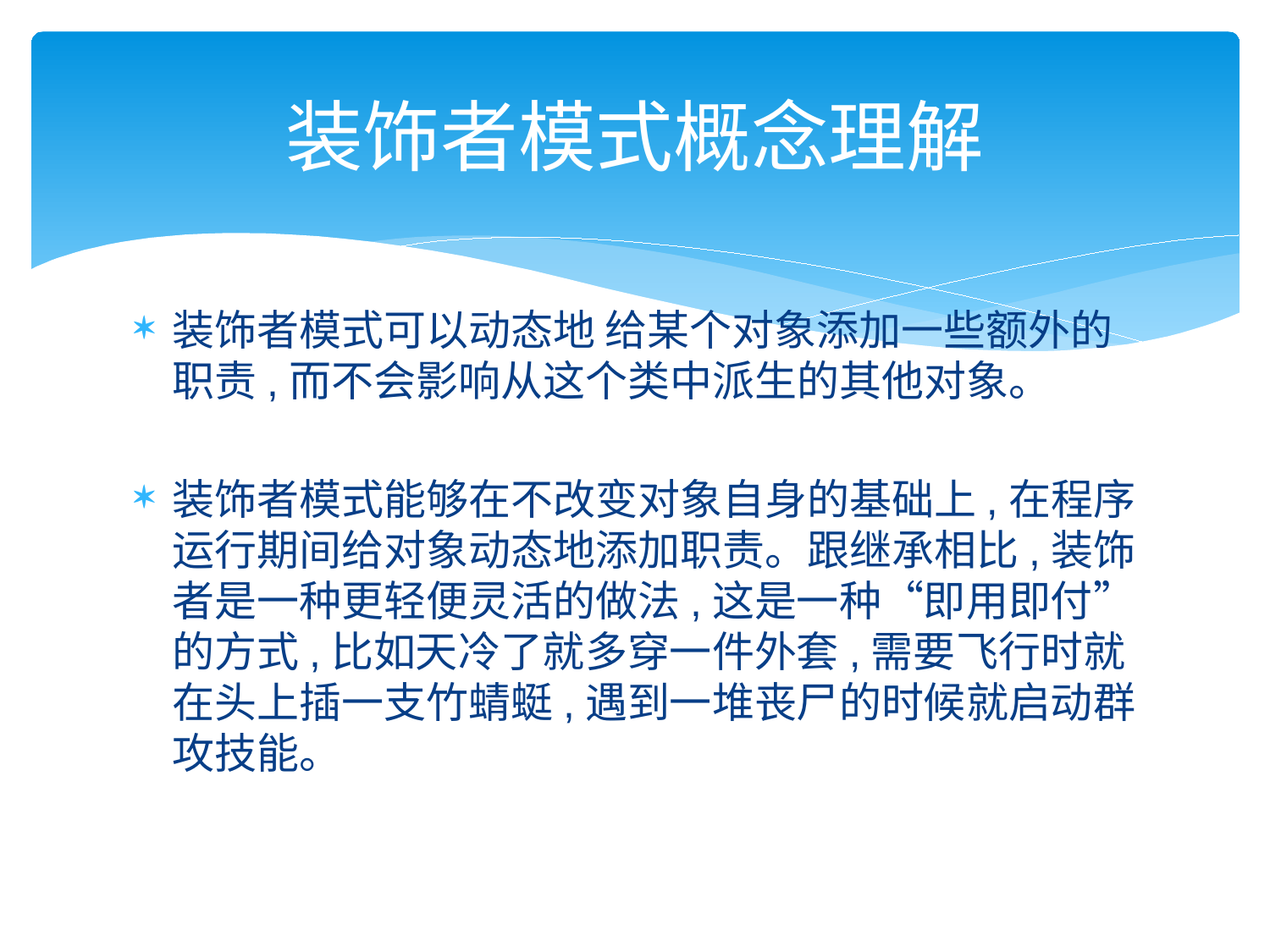

# 装饰者模式概念理解
装饰者模式可以动态地 给某个对象添加一些额外的职责,而不会影响从这个类中派生的其他对象。

装饰者模式能够在不改变对象自身的基础上,在程序运行期间给对象动态地添加职责。跟继承相比,装饰者是一种更轻便灵活的做法,这是一种“即用即付”的方式,比如天冷了就多穿一件外套,需要飞行时就在头上插一支竹蜻蜓,遇到一堆丧尸的时候就启动群攻技能。